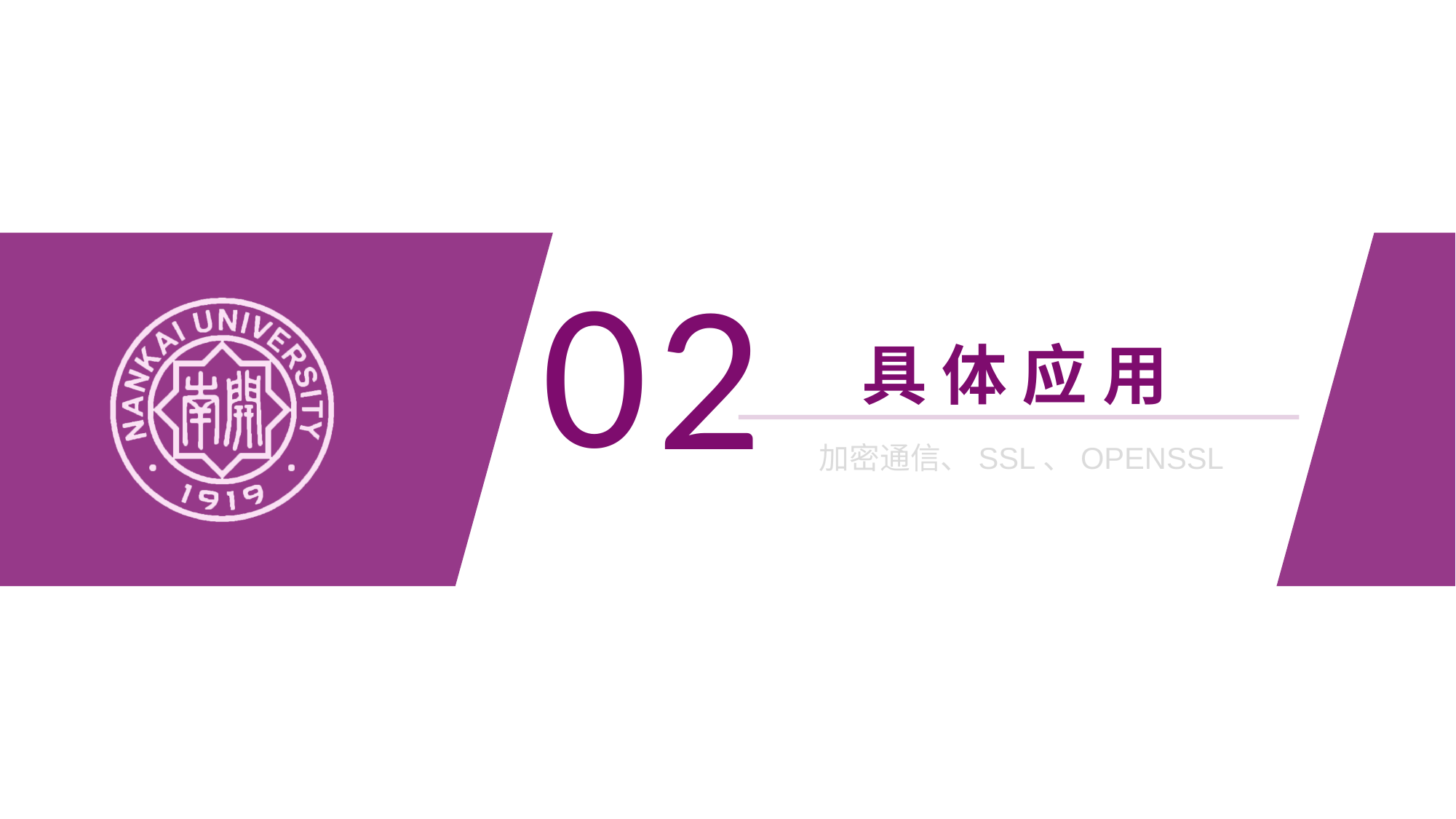

0
2
具 体 应 用
加密通信、SSL、OPENSSL